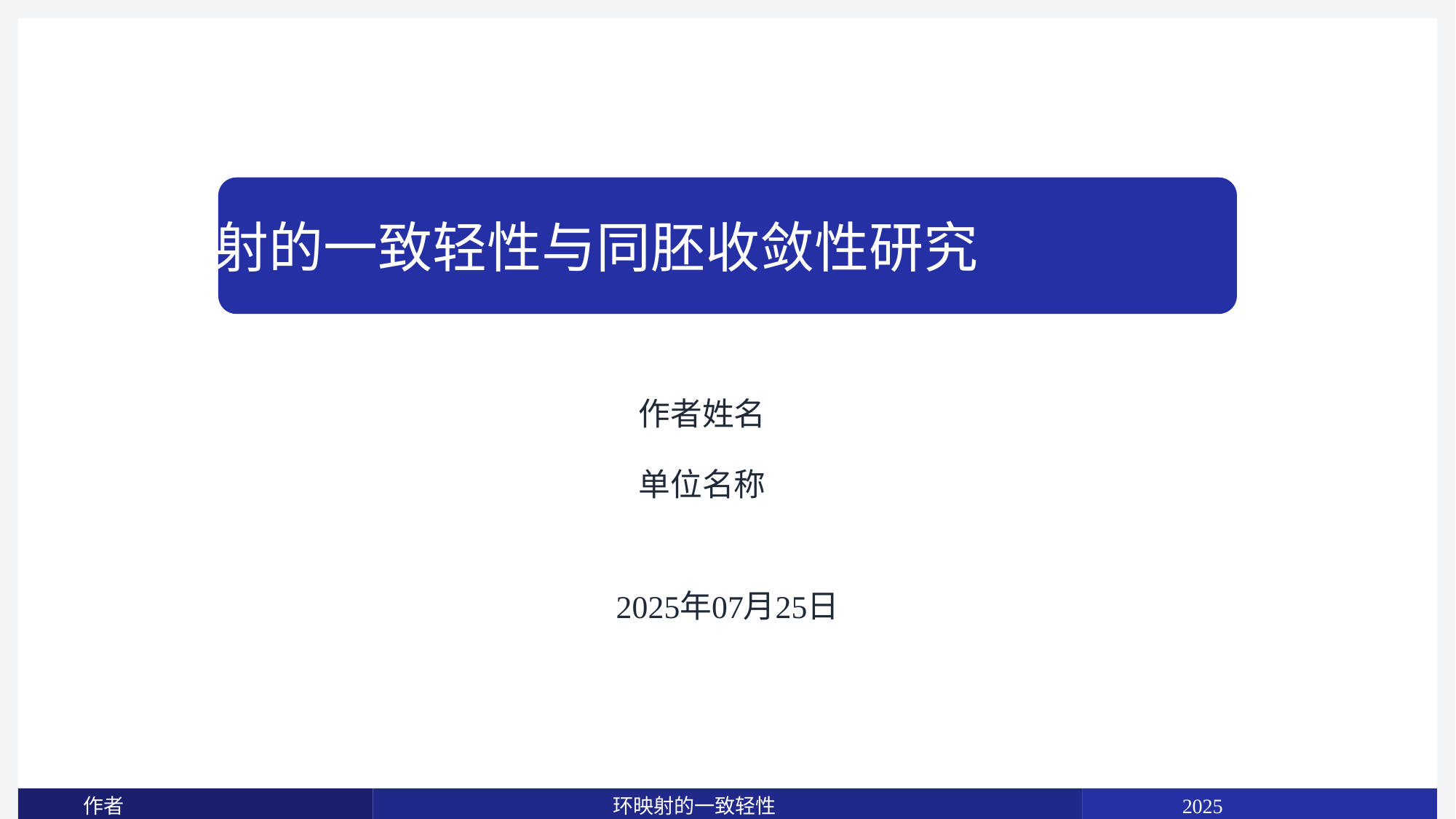

环映射的⼀致轻性与同胚收敛性研究
作者姓名
单位名称
年
⽉
⽇
2025
07
25

2025

作者
环映射的⼀致轻性